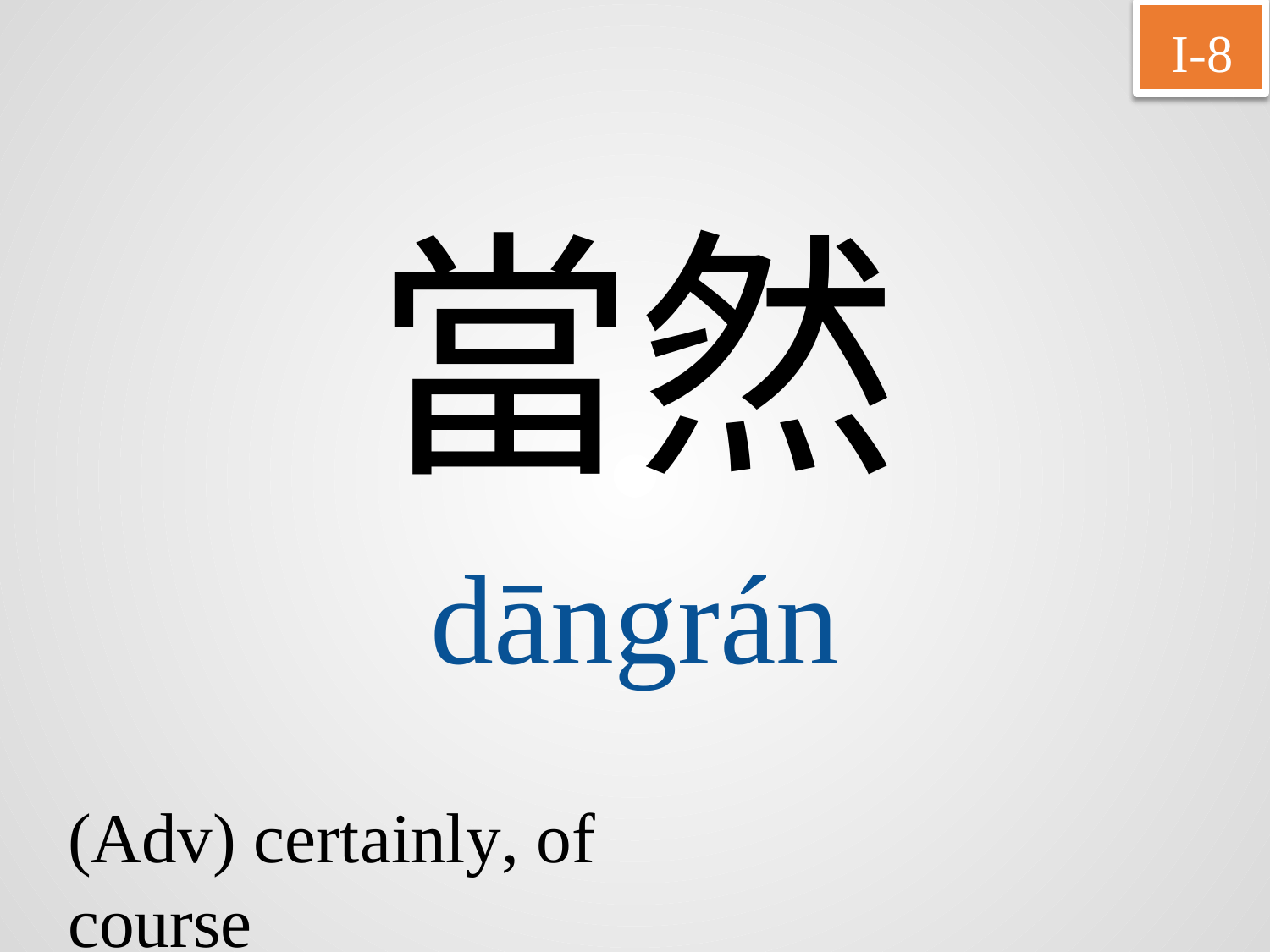

I-8

當然
dāngrán
(Adv) certainly, of course